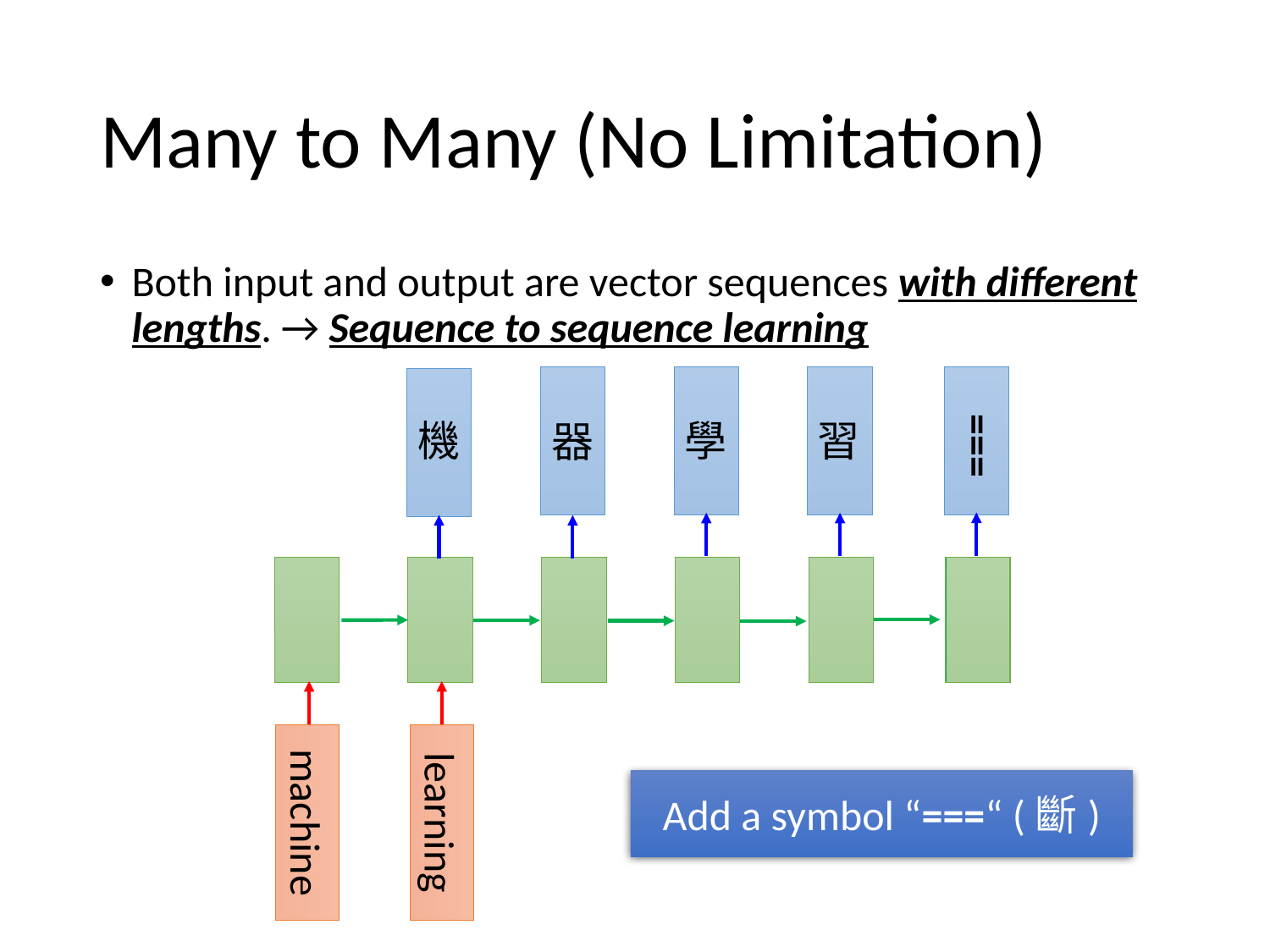

# Many to Many (No Limitation)
Both input and output are vector sequences with different lengths. → Sequence to sequence learning

習
學
機
器
===

learning

machine
Add a symbol “===“ (斷)